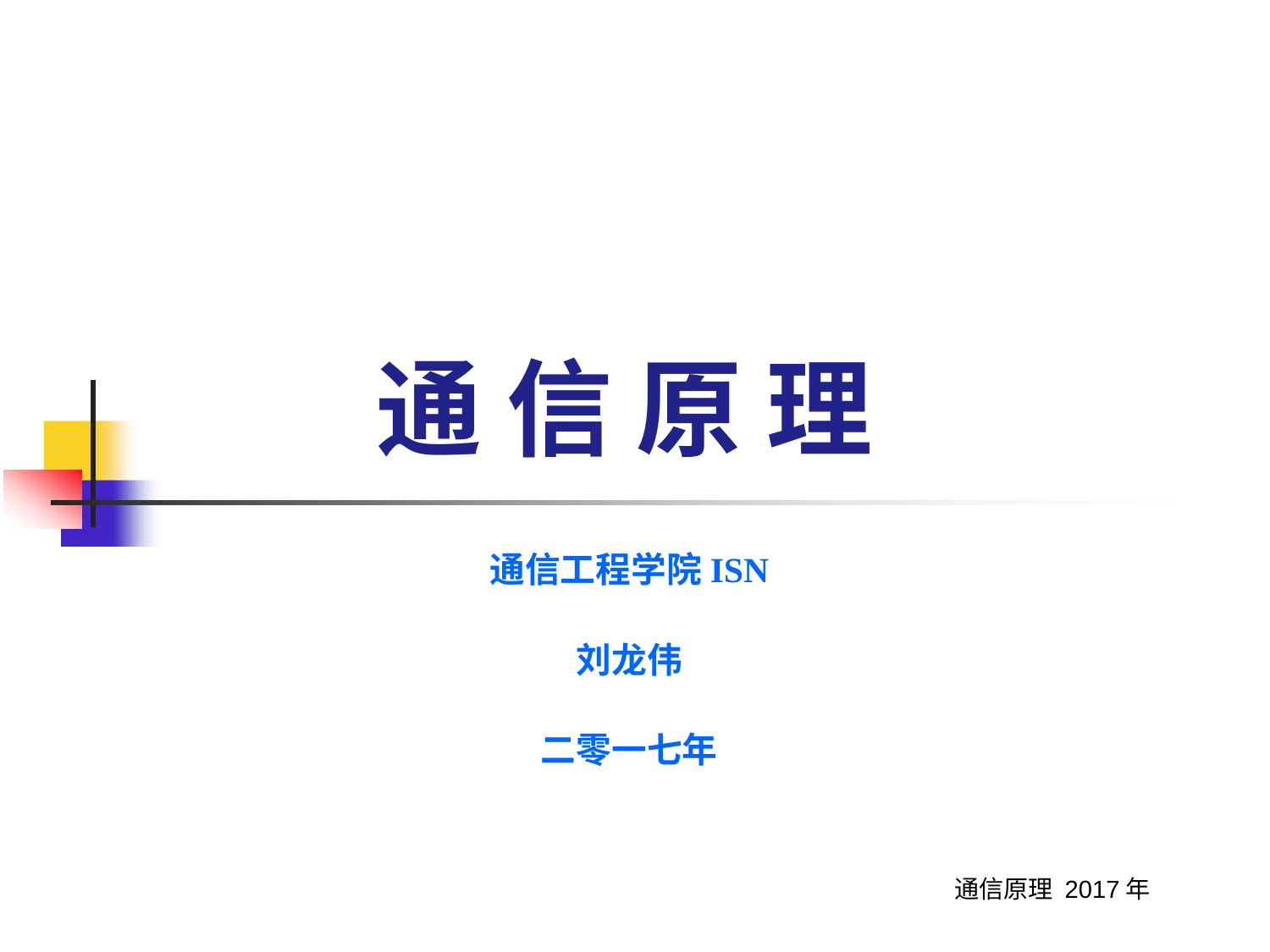

# 通 信 原 理
通信工程学院ISN

刘龙伟

二零一七年
通信原理 2017年